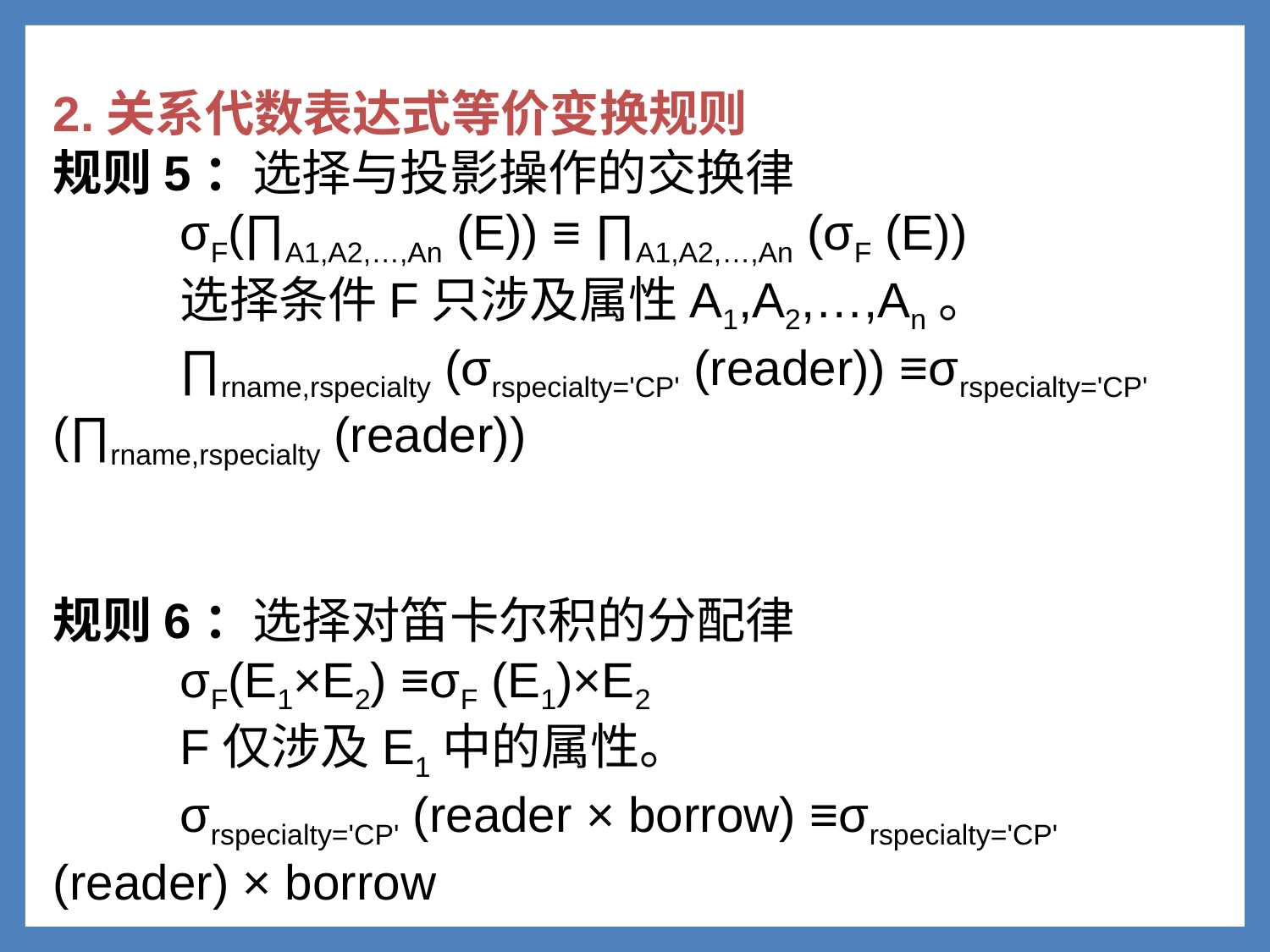

2.关系代数表达式等价变换规则
规则5：选择与投影操作的交换律
	σF(∏A1,A2,…,An (E)) ≡ ∏A1,A2,…,An (σF (E))
	选择条件F只涉及属性A1,A2,…,An。
	∏rname,rspecialty (σrspecialty='CP' (reader)) ≡σrspecialty='CP' (∏rname,rspecialty (reader))

规则6：选择对笛卡尔积的分配律
	σF(E1×E2) ≡σF (E1)×E2
	F仅涉及E1中的属性。
	σrspecialty='CP' (reader × borrow) ≡σrspecialty='CP' (reader) × borrow
1